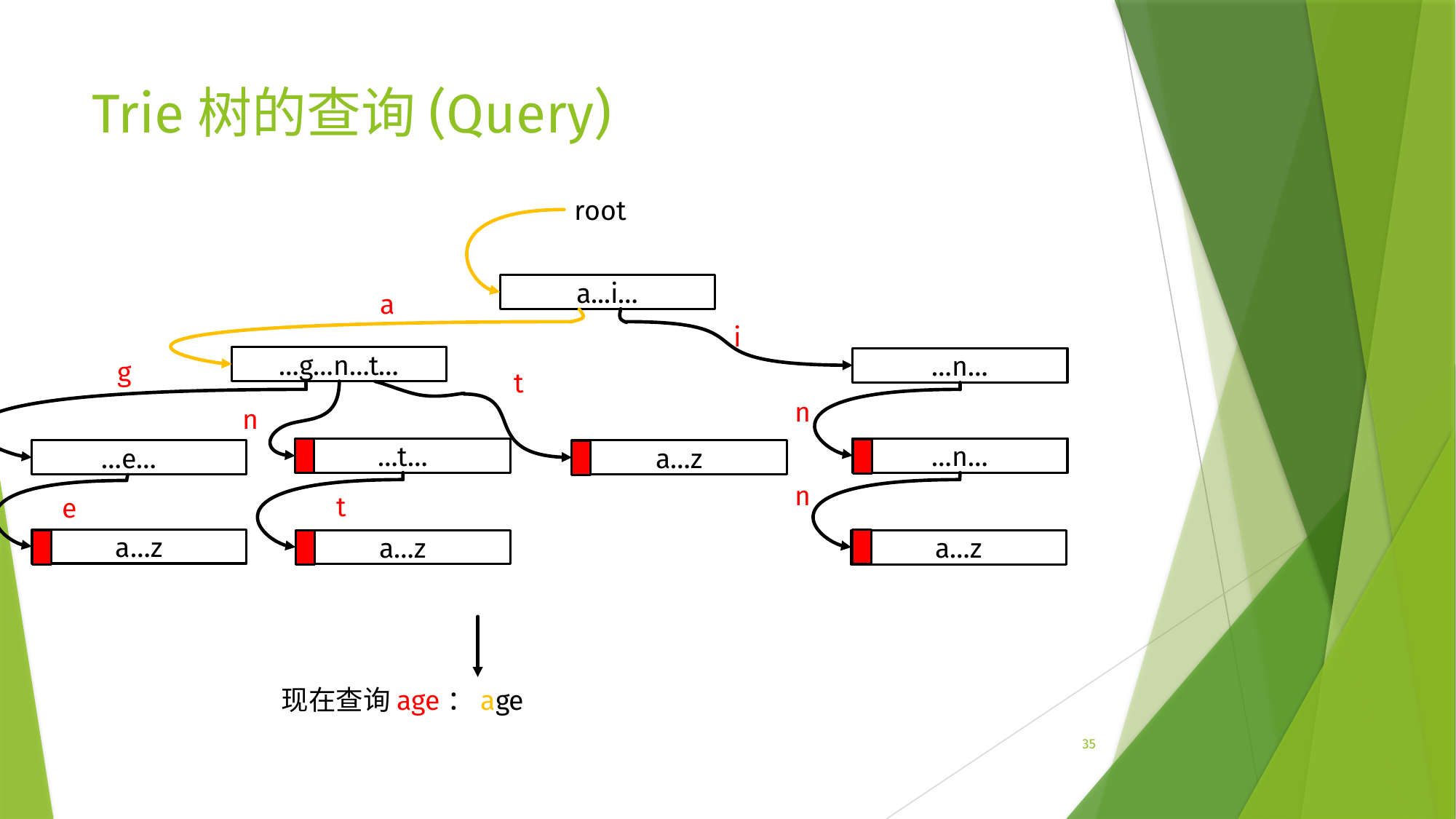

# Trie树的查询(Query)
root

a...i…
a

i
…g…n…t…
…n…
g
t

n
n

…t…
…n…

…e……
a…z

n
t
e
a…z

a…z

a…z

现在查询age：age
35